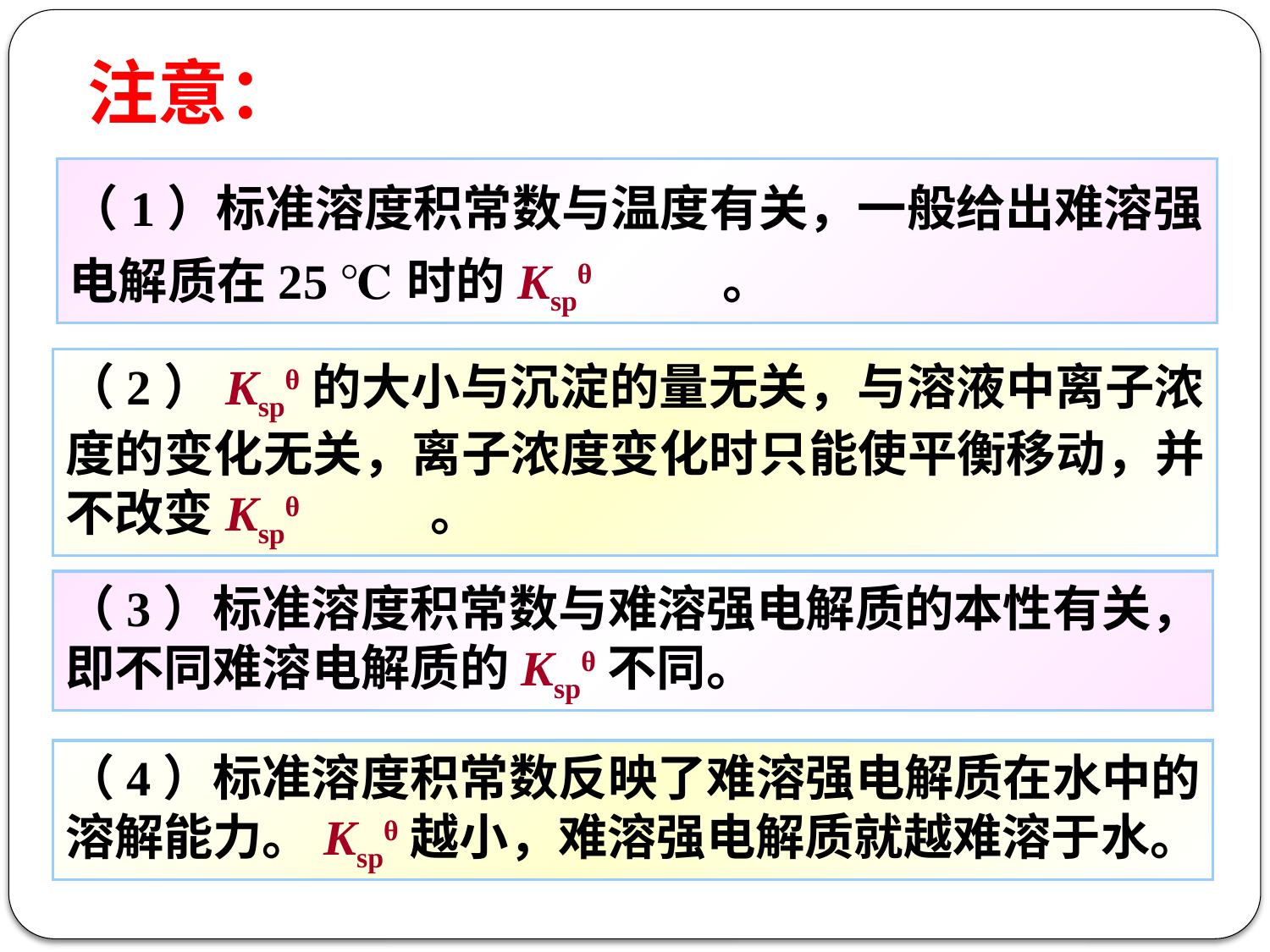

注意：
（1）标准溶度积常数与温度有关，一般给出难溶强电解质在25 ℃时的Kspθ    。
（2）Kspθ的大小与沉淀的量无关，与溶液中离子浓度的变化无关，离子浓度变化时只能使平衡移动，并不改变Kspθ    。
（3）标准溶度积常数与难溶强电解质的本性有关，即不同难溶电解质的Kspθ不同。
（4）标准溶度积常数反映了难溶强电解质在水中的溶解能力。Kspθ越小，难溶强电解质就越难溶于水。